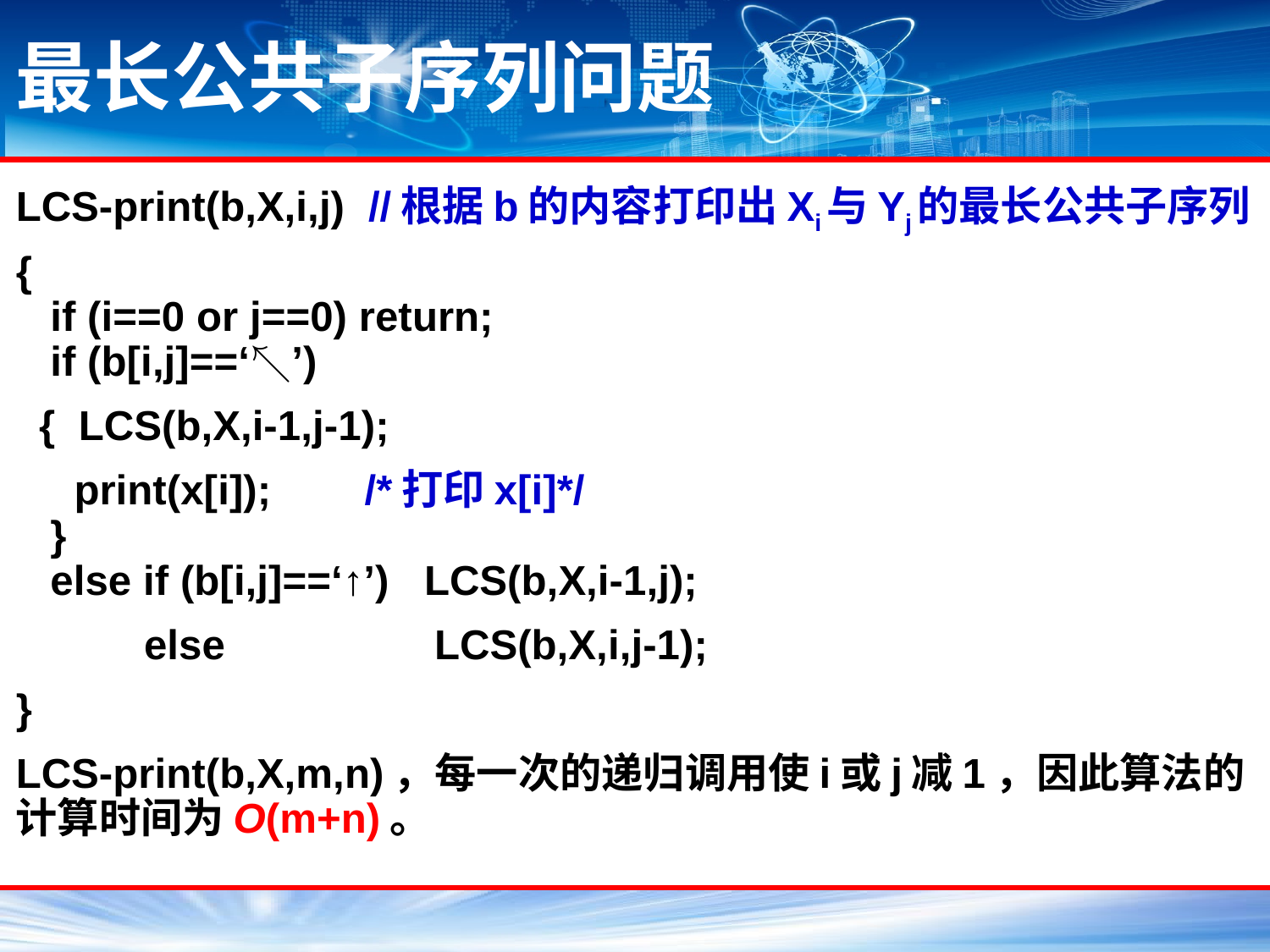

# 最长公共子序列问题
LCS-print(b,X,i,j)  //根据b的内容打印出Xi与Yj的最长公共子序列
{
if (i==0 or j==0) return;
if (b[i,j]==‘↖’)
  {  LCS(b,X,i-1,j-1);
     print(x[i]);        /*打印x[i]*/
}
else if (b[i,j]==‘↑’)   LCS(b,X,i-1,j);
           else                  LCS(b,X,i,j-1);
}
LCS-print(b,X,m,n)，每一次的递归调用使i或j减1，因此算法的计算时间为O(m+n)。